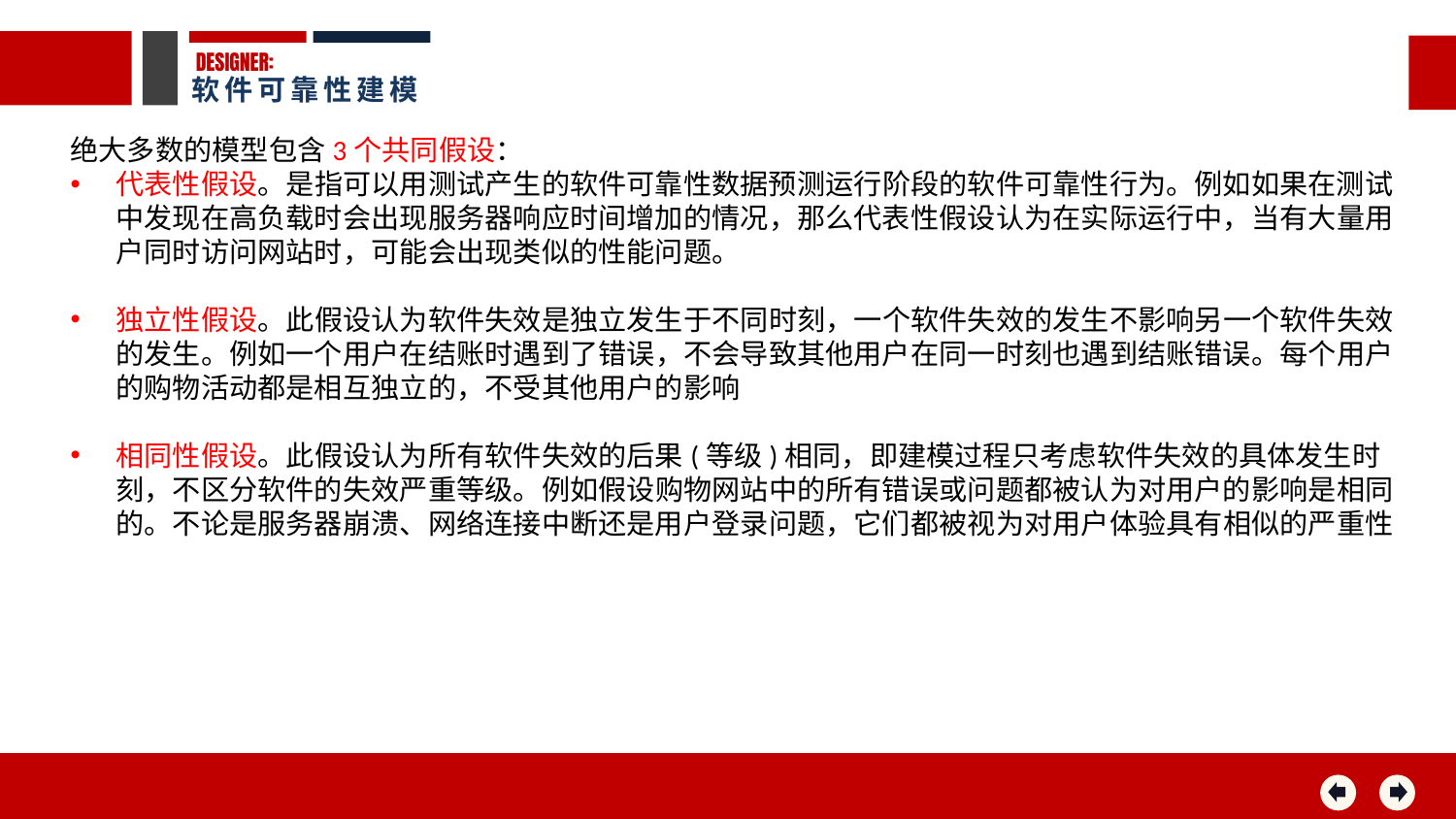

DESIGNER:
软件可靠性建模
绝大多数的模型包含3个共同假设：
代表性假设。是指可以用测试产生的软件可靠性数据预测运行阶段的软件可靠性行为。例如如果在测试中发现在高负载时会出现服务器响应时间增加的情况，那么代表性假设认为在实际运行中，当有大量用户同时访问网站时，可能会出现类似的性能问题。

独立性假设。此假设认为软件失效是独立发生于不同时刻，一个软件失效的发生不影响另一个软件失效的发生。例如一个用户在结账时遇到了错误，不会导致其他用户在同一时刻也遇到结账错误。每个用户的购物活动都是相互独立的，不受其他用户的影响

相同性假设。此假设认为所有软件失效的后果(等级)相同，即建模过程只考虑软件失效的具体发生时刻，不区分软件的失效严重等级。例如假设购物网站中的所有错误或问题都被认为对用户的影响是相同的。不论是服务器崩溃、网络连接中断还是用户登录问题，它们都被视为对用户体验具有相似的严重性